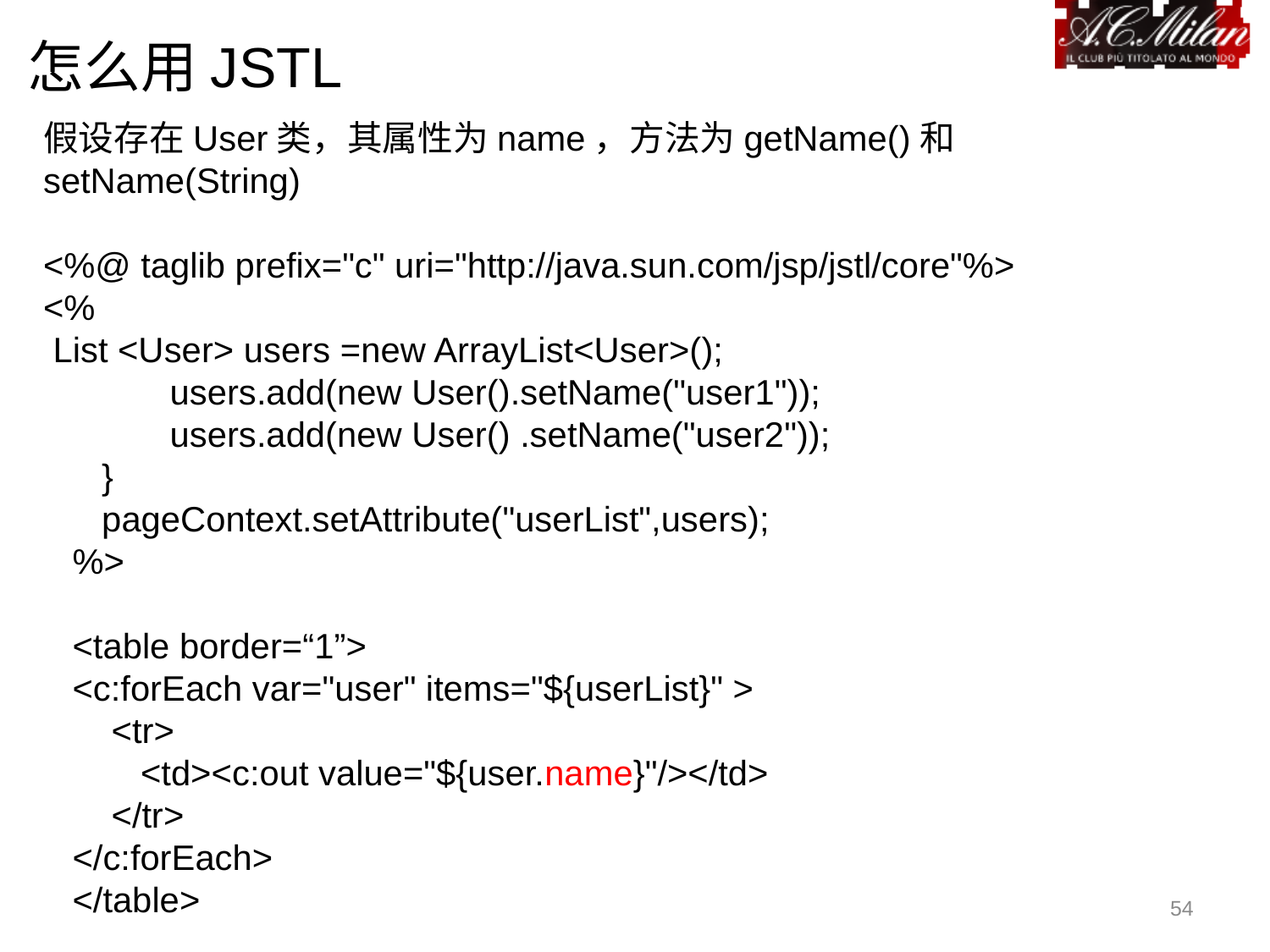

怎么用JSTL
假设存在User类，其属性为name，方法为getName()和setName(String)

<%@ taglib prefix="c" uri="http://java.sun.com/jsp/jstl/core"%>
<%
 List <User> users =new ArrayList<User>();
             users.add(new User().setName("user1"));
             users.add(new User() .setName("user2"));
      }
      pageContext.setAttribute("userList",users);
   %>

   <table border=“1”>
   <c:forEach var="user" items="${userList}" >
       <tr>
          <td><c:out value="${user.name}"/></td>
       </tr>
   </c:forEach>
   </table>
54